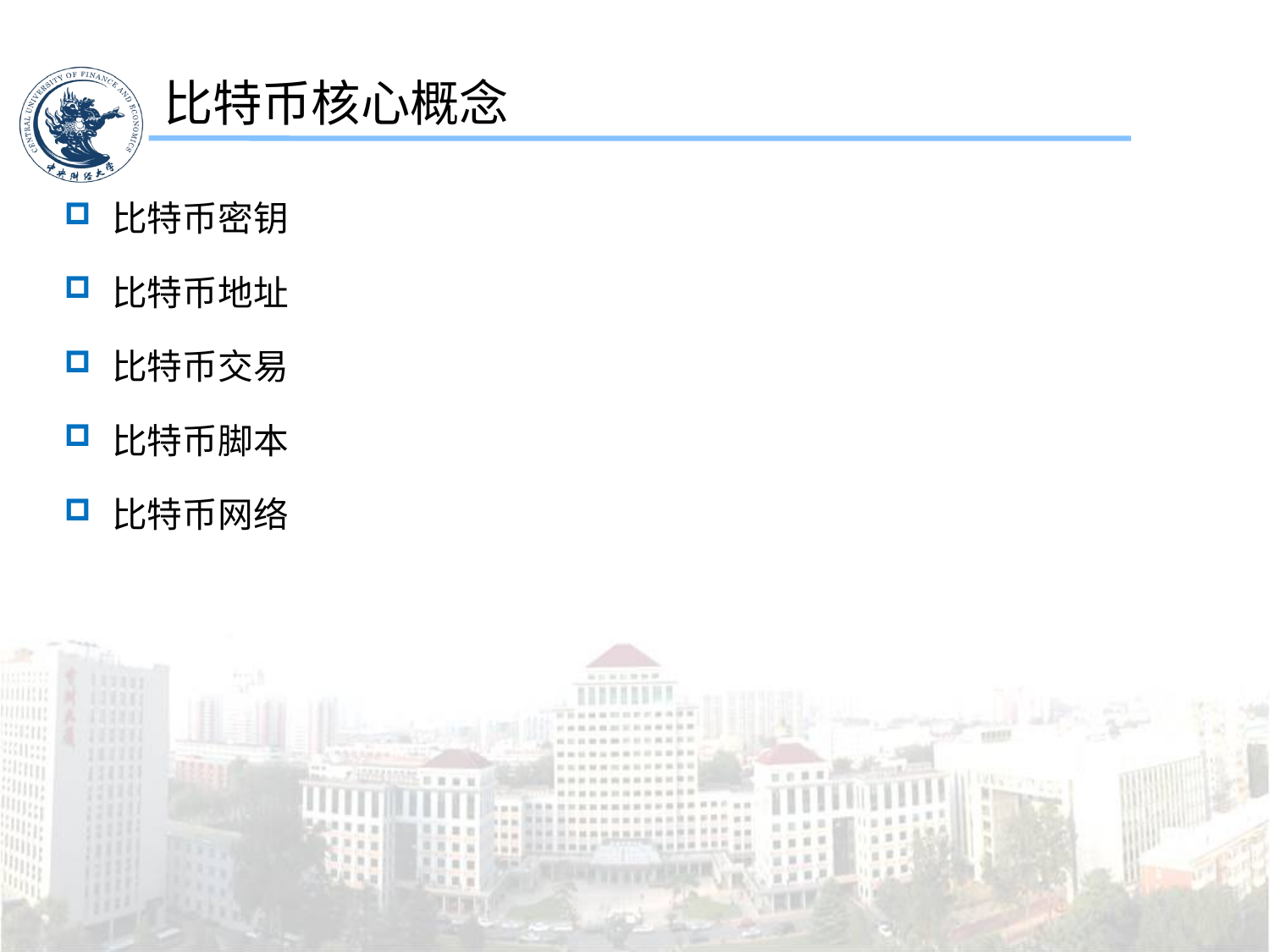

比特币核心概念
比特币密钥
比特币地址
比特币交易
比特币脚本
比特币网络